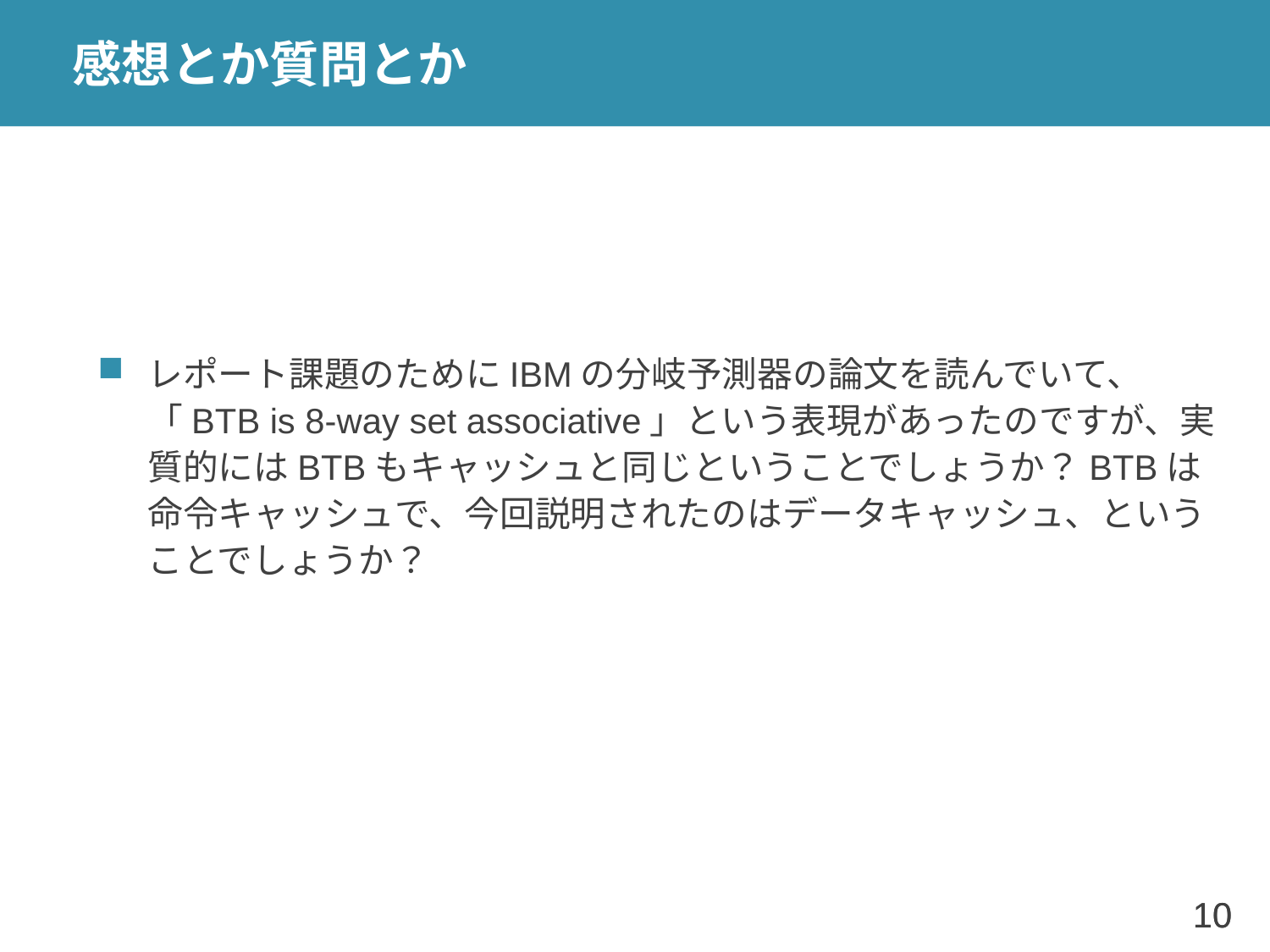

# 感想とか質問とか
レポート課題のためにIBMの分岐予測器の論文を読んでいて、「BTB is 8-way set associative」という表現があったのですが、実質的にはBTBもキャッシュと同じということでしょうか？BTBは命令キャッシュで、今回説明されたのはデータキャッシュ、ということでしょうか？